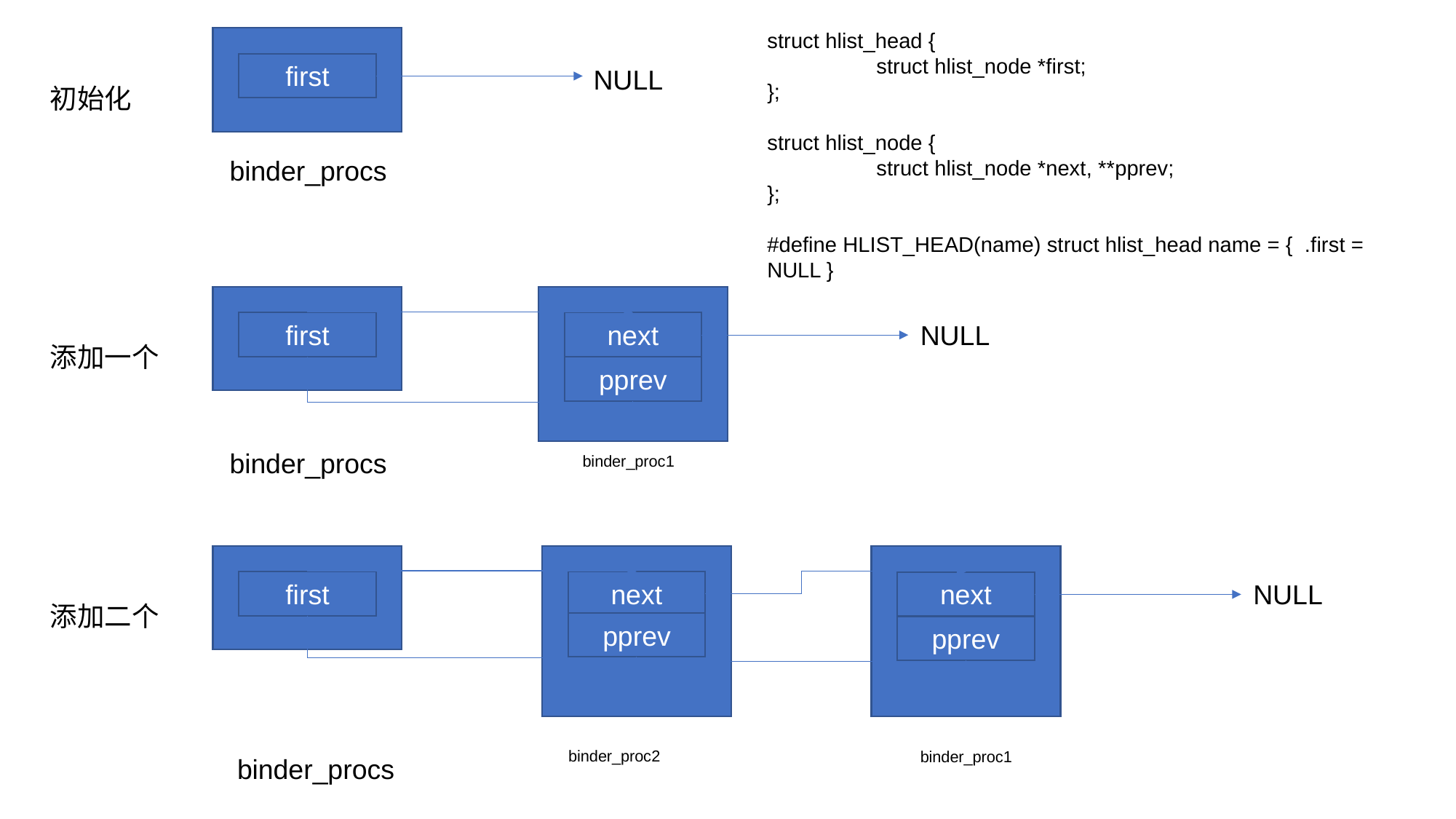

struct hlist_head {
	struct hlist_node *first;
};

struct hlist_node {
	struct hlist_node *next, **pprev;
};

#define HLIST_HEAD(name) struct hlist_head name = {  .first = NULL }

first
NULL
初始化
binder_procs

first
next
NULL
添加一个
pprev
binder_procs
binder_proc1

first
next
next
NULL
添加二个
pprev
pprev
binder_proc2
binder_proc1
binder_procs